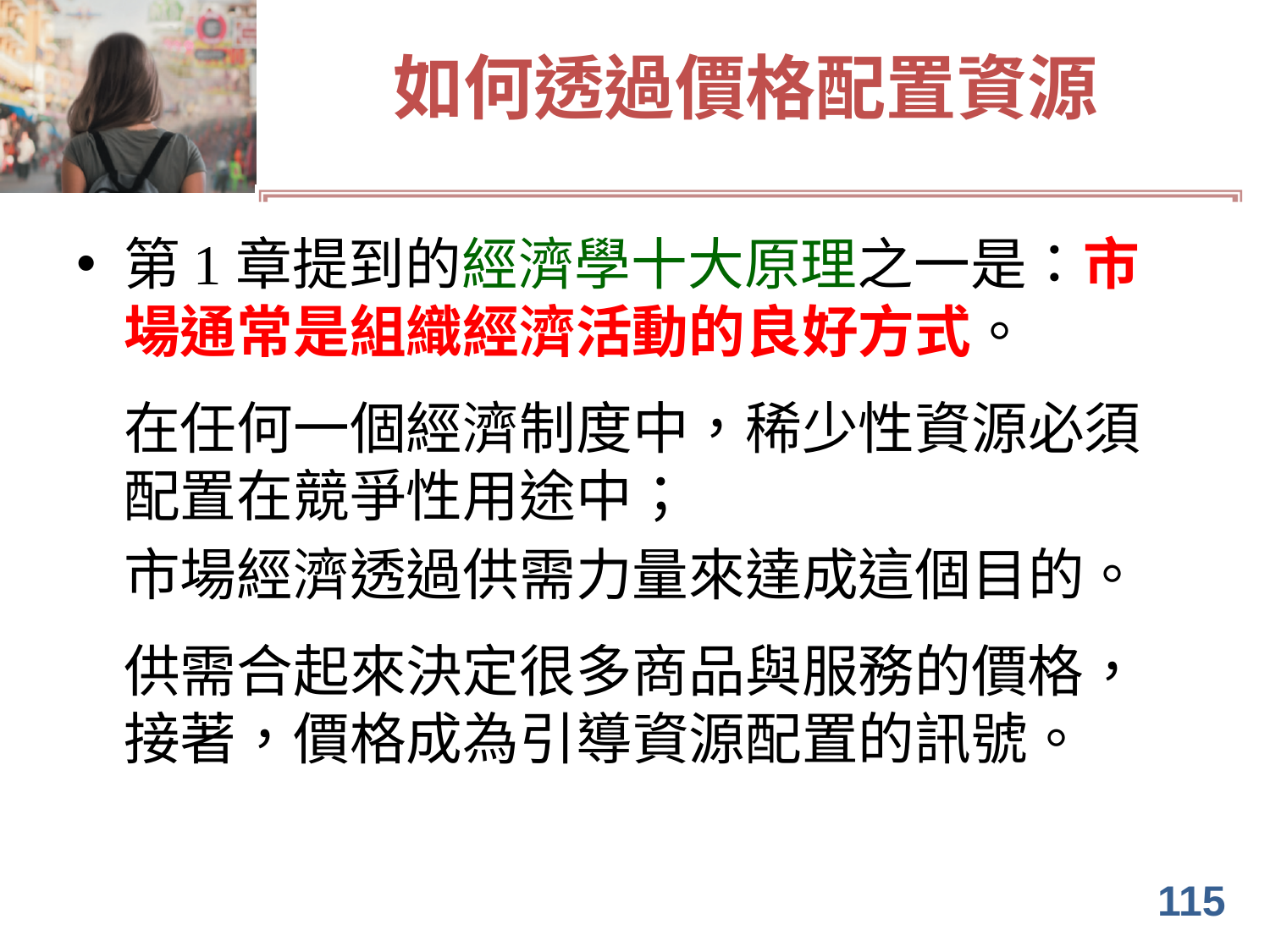

# 如何透過價格配置資源
第1章提到的經濟學十大原理之一是：市場通常是組織經濟活動的良好方式。

	在任何一個經濟制度中，稀少性資源必須配置在競爭性用途中；
	市場經濟透過供需力量來達成這個目的。

	供需合起來決定很多商品與服務的價格，接著，價格成為引導資源配置的訊號。
115